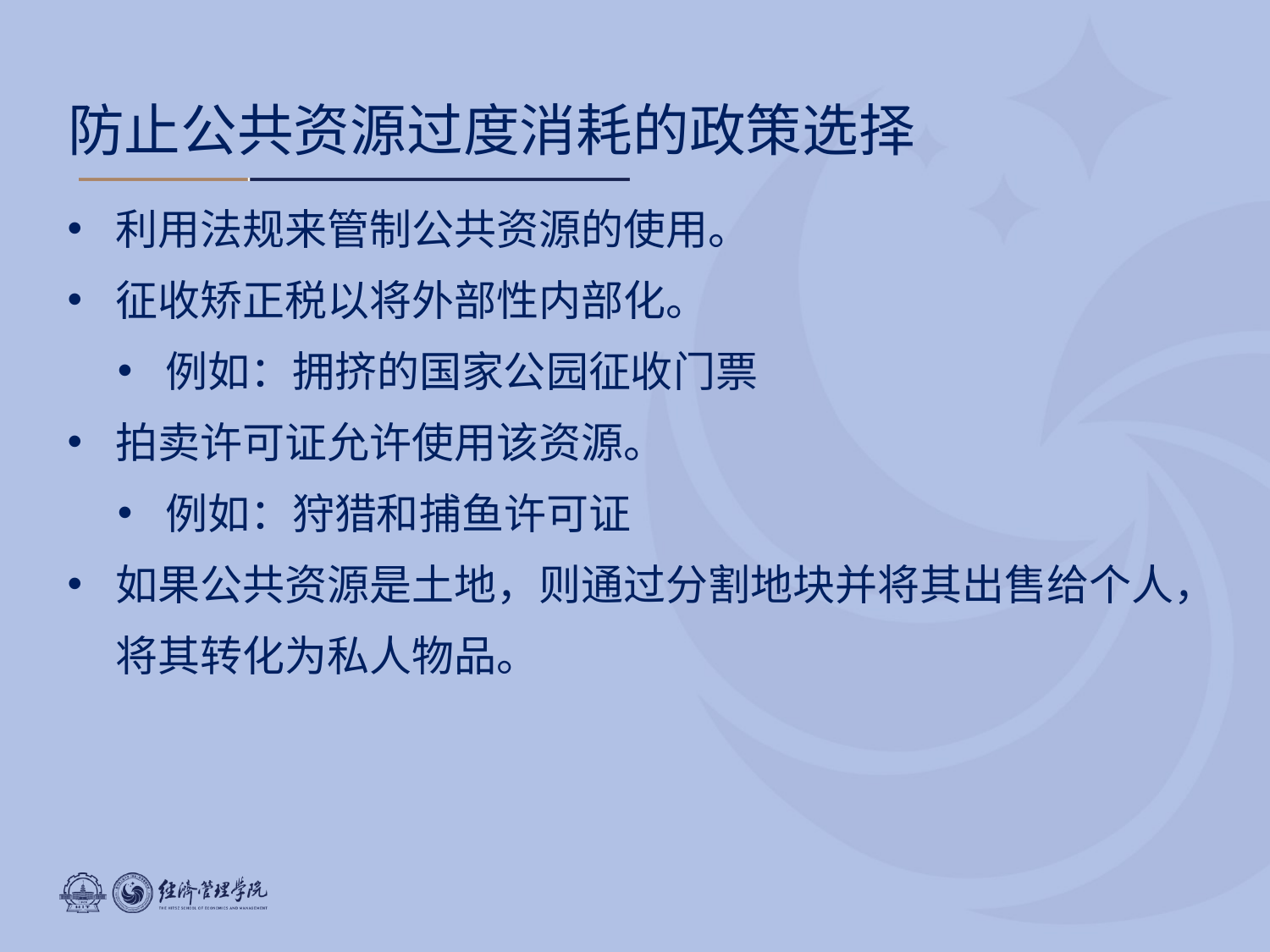

# 防止公共资源过度消耗的政策选择
利用法规来管制公共资源的使用。
征收矫正税以将外部性内部化。
例如：拥挤的国家公园征收门票
拍卖许可证允许使用该资源。
例如：狩猎和捕鱼许可证
如果公共资源是土地，则通过分割地块并将其出售给个人，将其转化为私人物品。